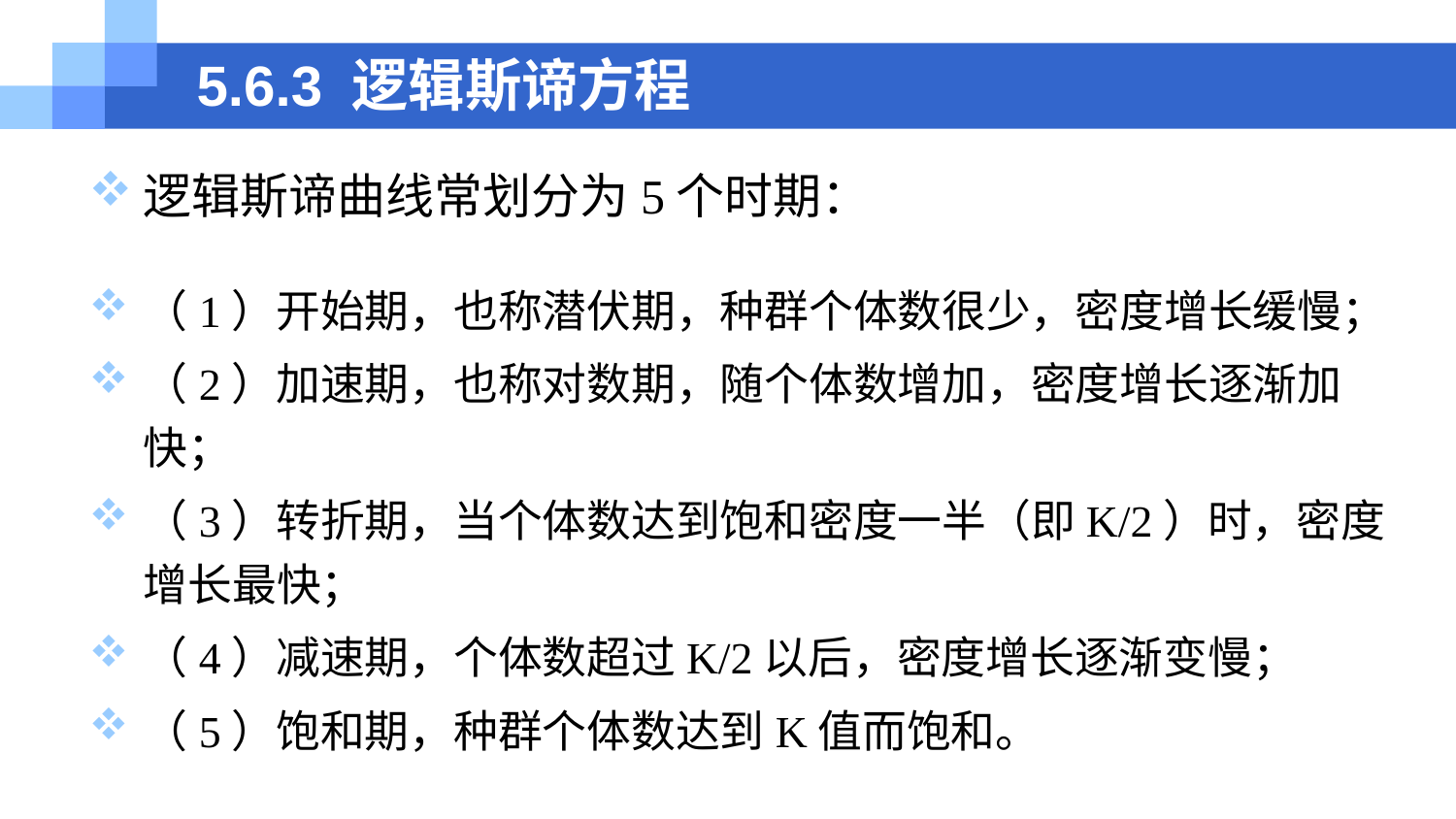

# 5.6.3 逻辑斯谛方程
逻辑斯谛曲线常划分为5个时期：

（1）开始期，也称潜伏期，种群个体数很少，密度增长缓慢；
（2）加速期，也称对数期，随个体数增加，密度增长逐渐加快；
（3）转折期，当个体数达到饱和密度一半（即K/2）时，密度增长最快；
（4）减速期，个体数超过K/2以后，密度增长逐渐变慢；
（5）饱和期，种群个体数达到K值而饱和。